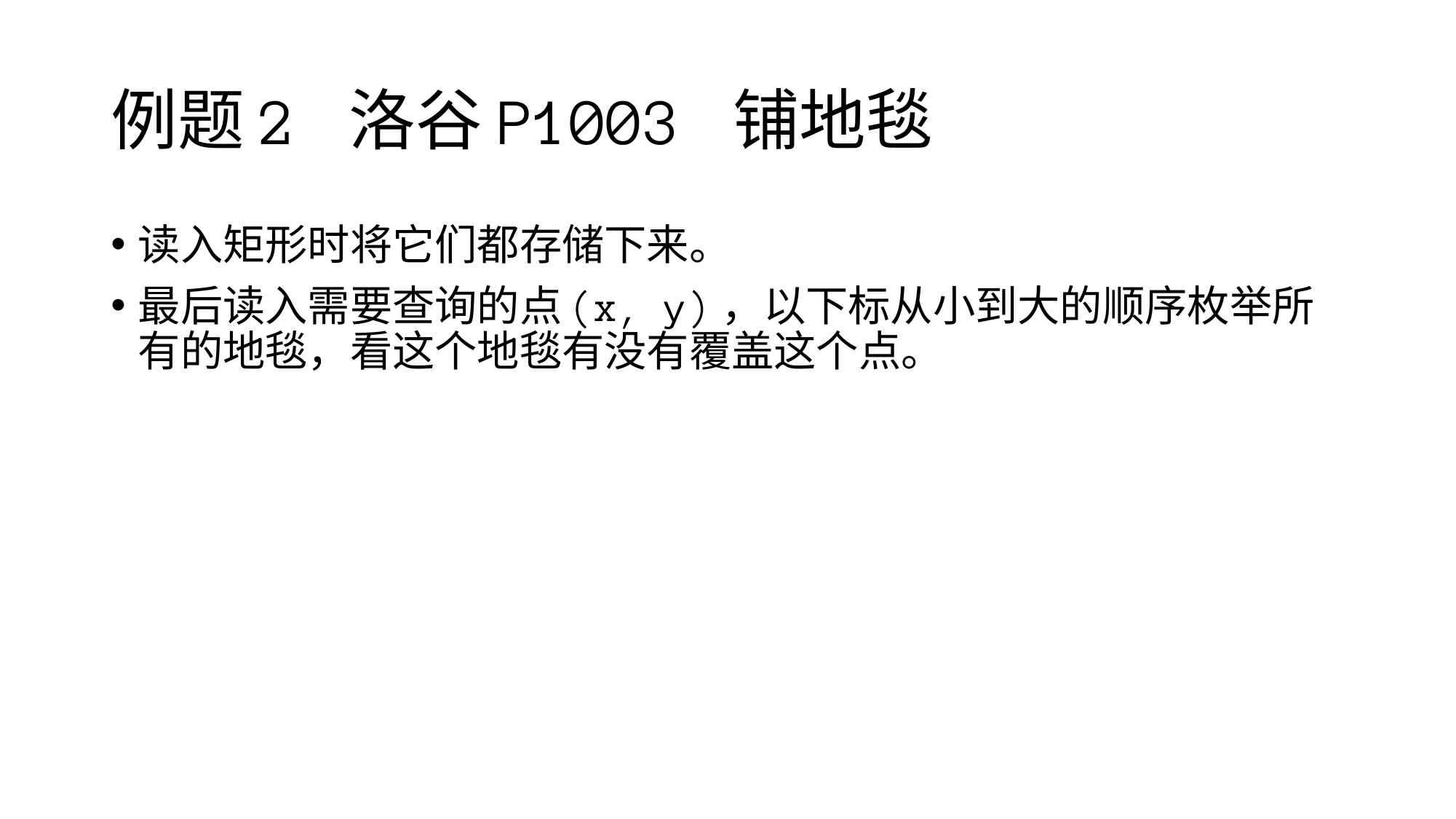

# 例题2 洛谷P1003 铺地毯
读入矩形时将它们都存储下来。
最后读入需要查询的点(x, y)，以下标从小到大的顺序枚举所有的地毯，看这个地毯有没有覆盖这个点。